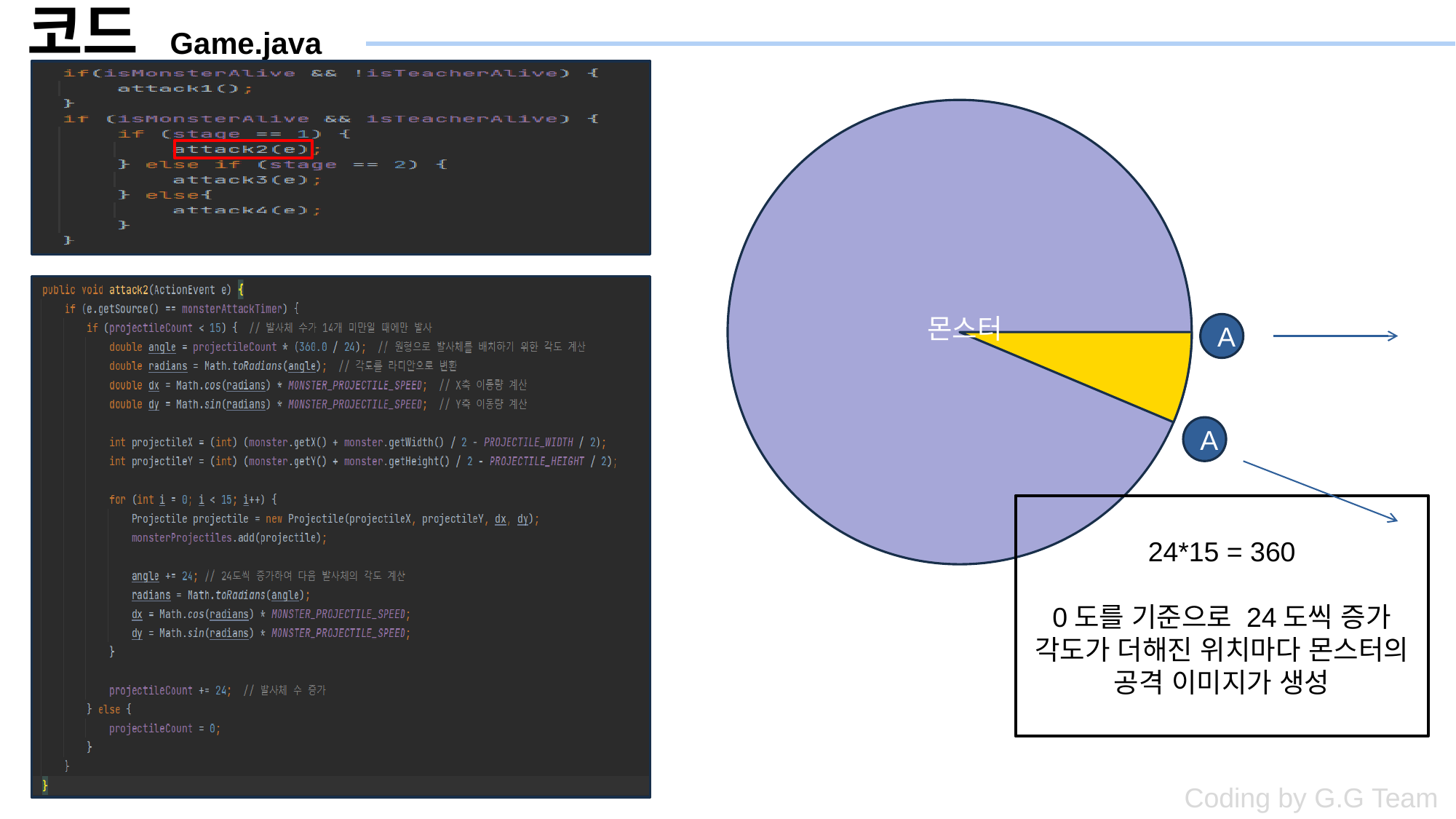

코드 Game.java

몬스터
A
A
24*15 = 360

0도를 기준으로 24도씩 증가
각도가 더해진 위치마다 몬스터의 공격 이미지가 생성
Coding by G.G Team